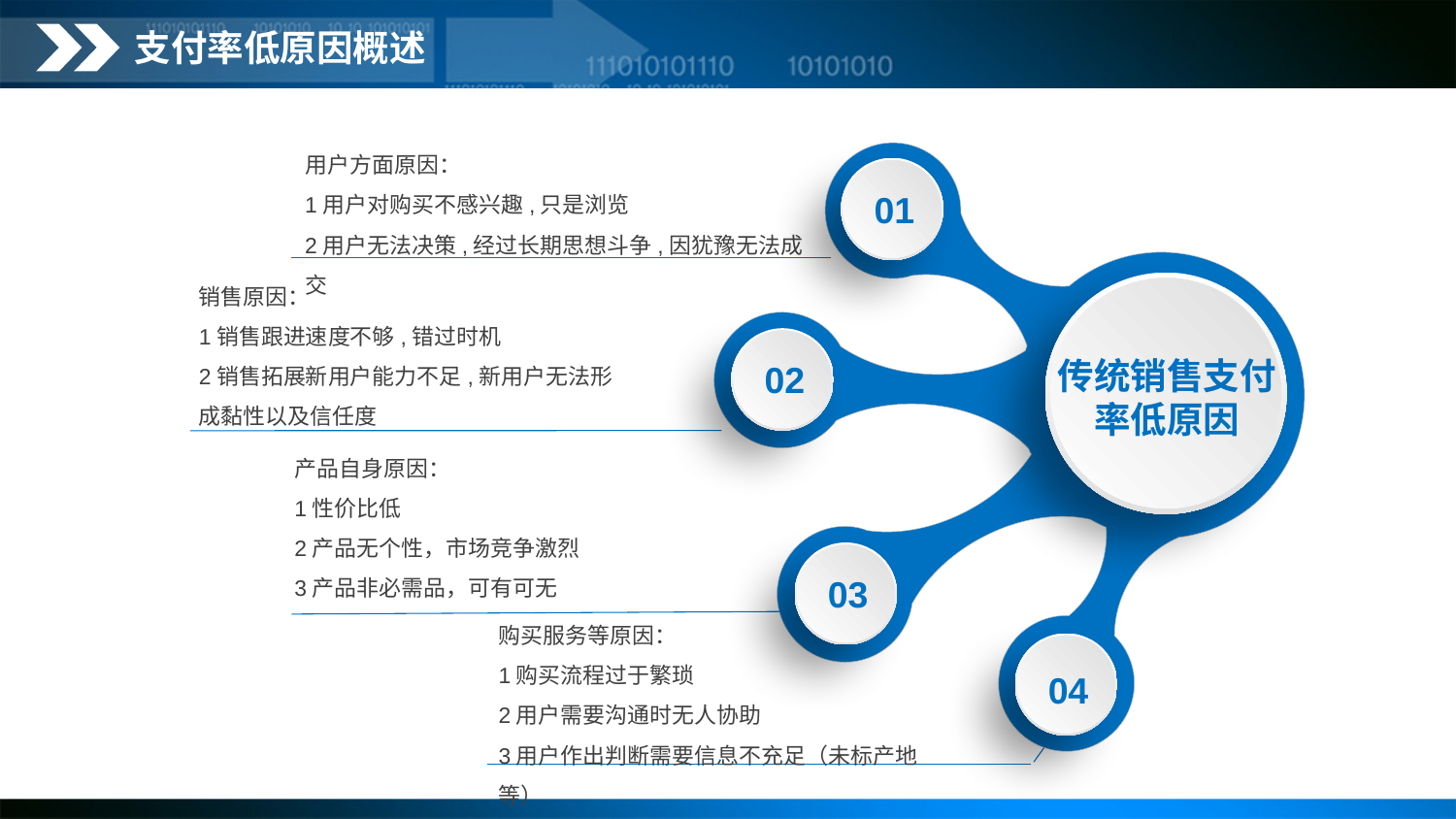

支付率低原因概述

用户方面原因：
1用户对购买不感兴趣,只是浏览
2用户无法决策,经过长期思想斗争,因犹豫无法成交

01
销售原因：
1销售跟进速度不够,错过时机
2销售拓展新用户能力不足,新用户无法形成黏性以及信任度

传统销售支付率低原因

02
产品自身原因：
1性价比低
2产品无个性，市场竞争激烈
3产品非必需品，可有可无

03
购买服务等原因：
1购买流程过于繁琐
2用户需要沟通时无人协助
3用户作出判断需要信息不充足（未标产地等）

04